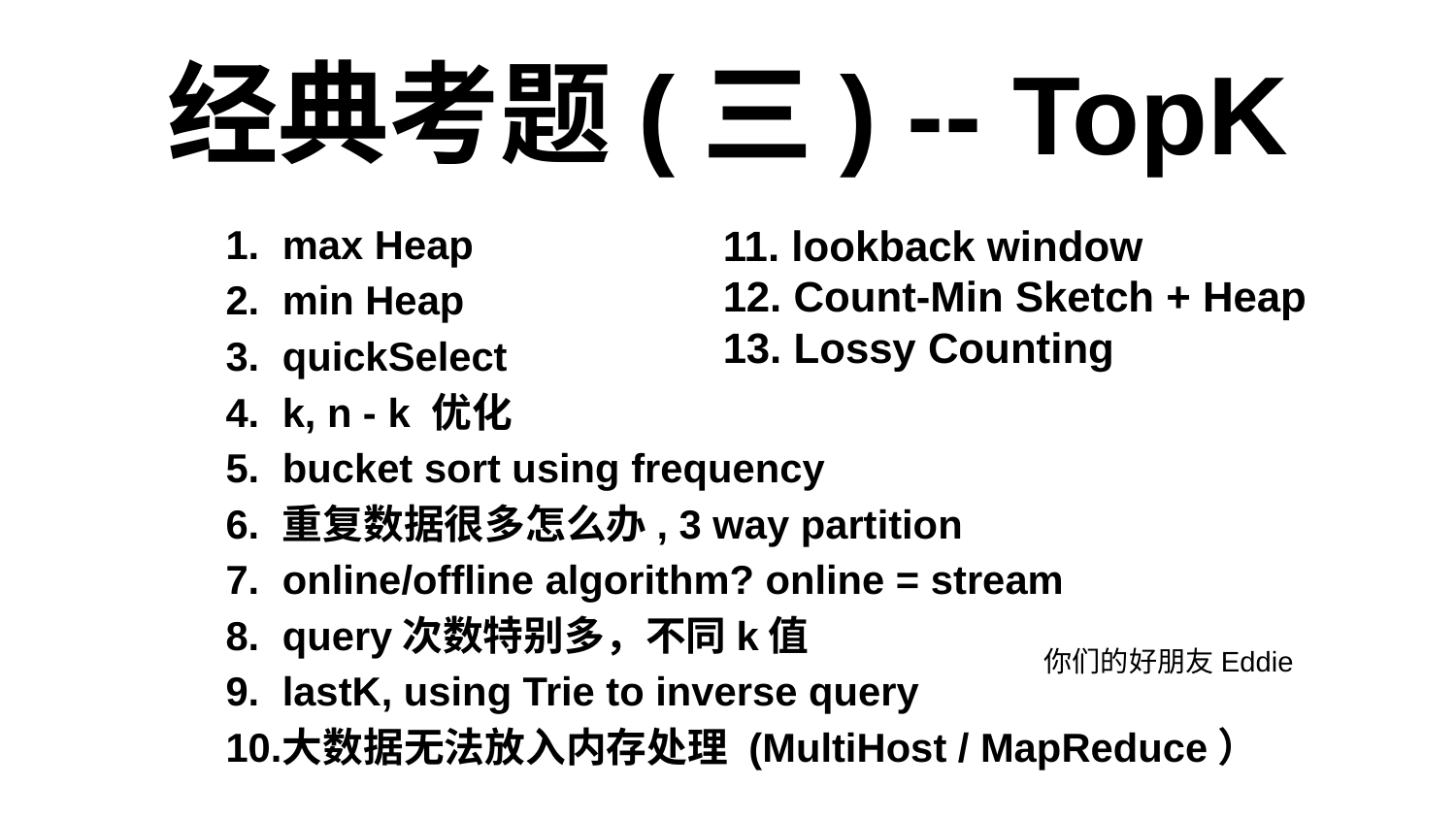

# 经典考题(三) -- TopK
max Heap
min Heap
quickSelect
k, n - k 优化
bucket sort using frequency
重复数据很多怎么办, 3 way partition
online/offline algorithm? online = stream
query次数特别多，不同k值
lastK, using Trie to inverse query
大数据无法放入内存处理 (MultiHost / MapReduce）
11. lookback window
12. Count-Min Sketch + Heap
13. Lossy Counting
你们的好朋友Eddie